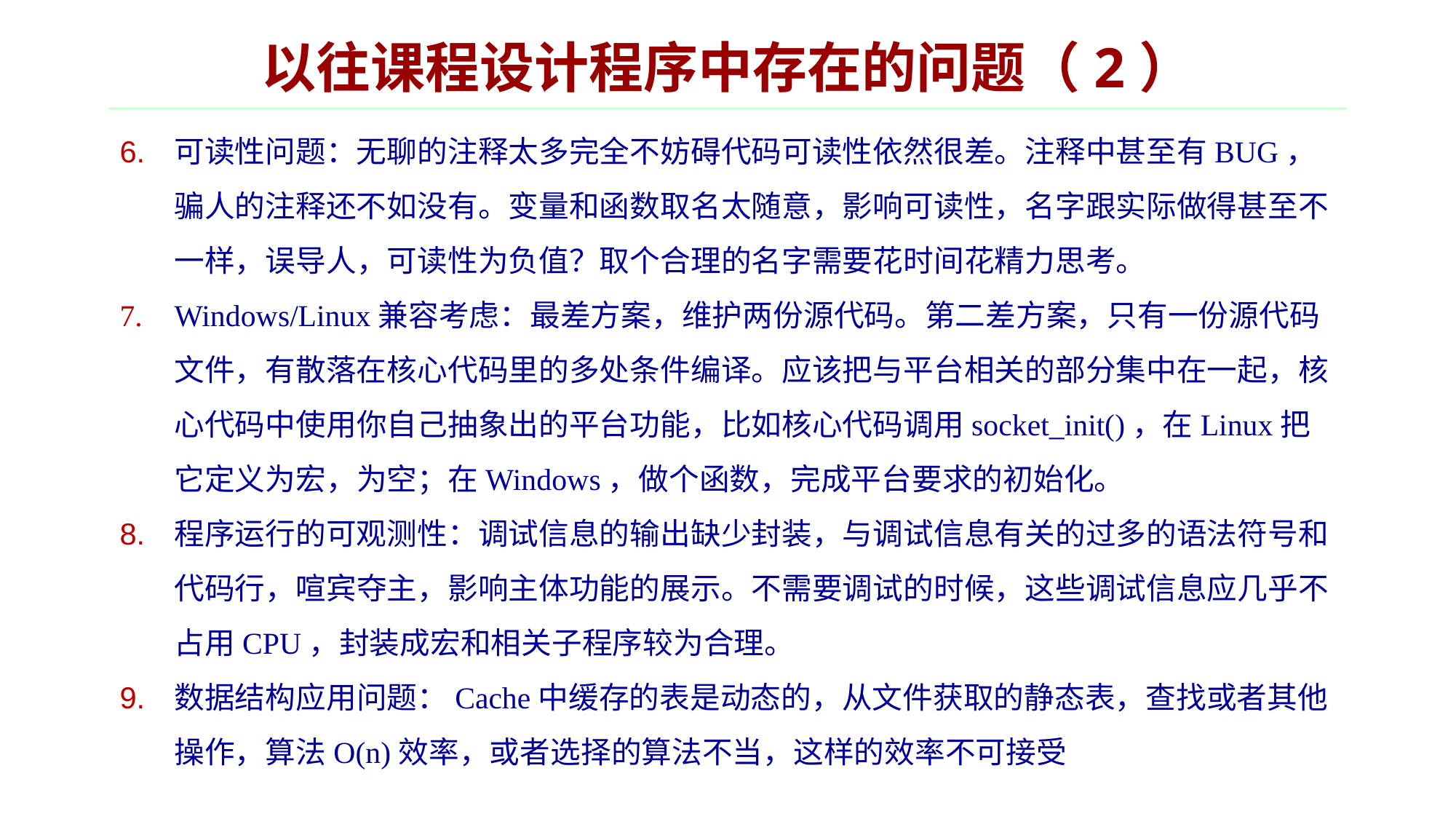

# 以往课程设计程序中存在的问题（2）
可读性问题：无聊的注释太多完全不妨碍代码可读性依然很差。注释中甚至有BUG，骗人的注释还不如没有。变量和函数取名太随意，影响可读性，名字跟实际做得甚至不一样，误导人，可读性为负值？取个合理的名字需要花时间花精力思考。
Windows/Linux兼容考虑：最差方案，维护两份源代码。第二差方案，只有一份源代码文件，有散落在核心代码里的多处条件编译。应该把与平台相关的部分集中在一起，核心代码中使用你自己抽象出的平台功能，比如核心代码调用socket_init()，在Linux把它定义为宏，为空；在Windows，做个函数，完成平台要求的初始化。
程序运行的可观测性：调试信息的输出缺少封装，与调试信息有关的过多的语法符号和代码行，喧宾夺主，影响主体功能的展示。不需要调试的时候，这些调试信息应几乎不占用CPU，封装成宏和相关子程序较为合理。
数据结构应用问题：Cache中缓存的表是动态的，从文件获取的静态表，查找或者其他操作，算法O(n)效率，或者选择的算法不当，这样的效率不可接受